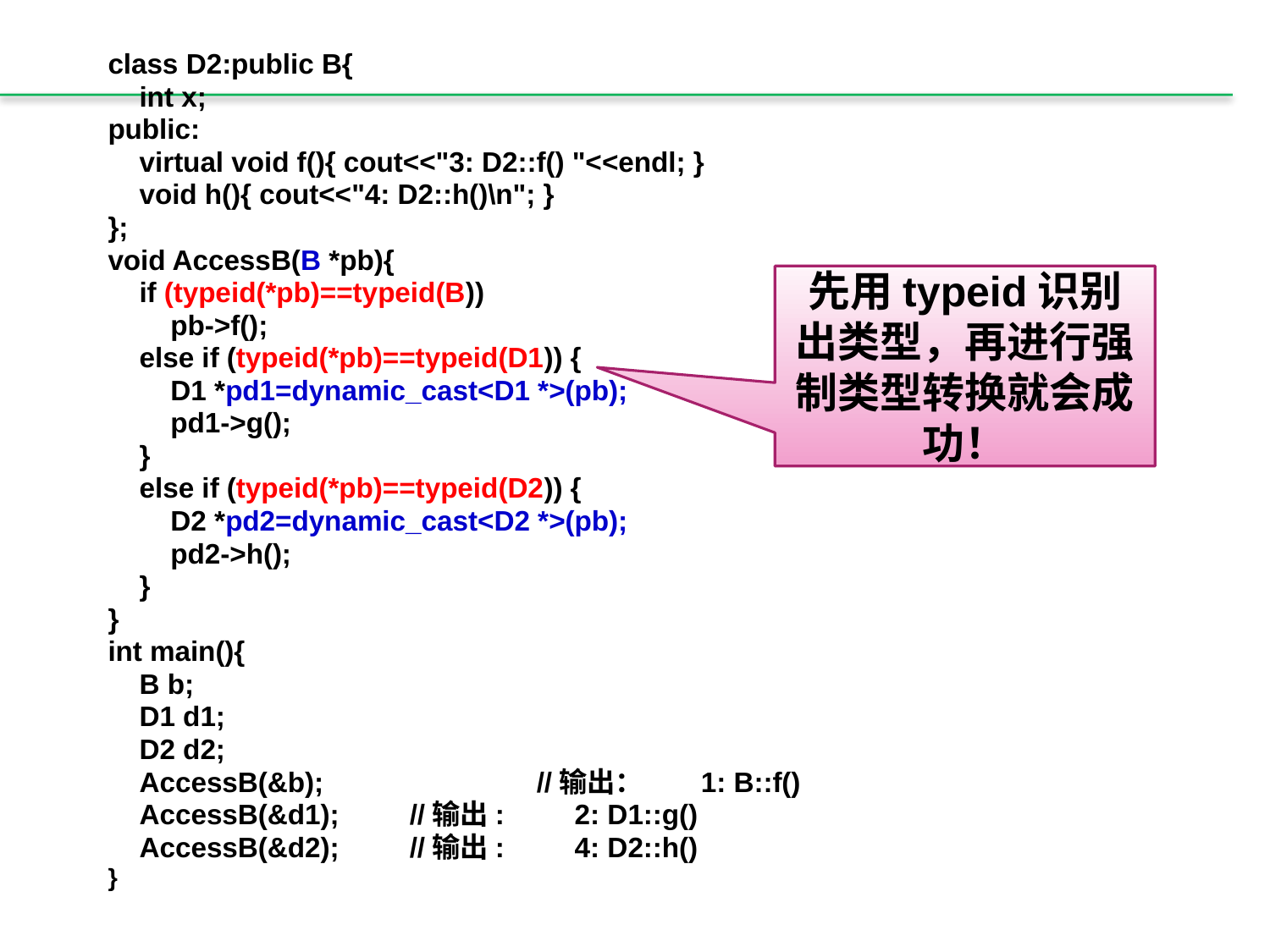

class D2:public B{
    int x;
public:
    virtual void f(){ cout<<"3: D2::f() "<<endl; }
    void h(){ cout<<"4: D2::h()\n"; }
};
void AccessB(B *pb){
    if (typeid(*pb)==typeid(B))
        pb->f();
    else if (typeid(*pb)==typeid(D1)) {
        D1 *pd1=dynamic_cast<D1 *>(pb);
        pd1->g();
    }
    else if (typeid(*pb)==typeid(D2)) {
        D2 *pd2=dynamic_cast<D2 *>(pb);
        pd2->h();
    }
}
int main(){
    B b;
    D1 d1;
    D2 d2;
    AccessB(&b);    		//输出：        1: B::f()
    AccessB(&d1);   	//输出:         2: D1::g()
    AccessB(&d2);   	//输出:         4: D2::h()
}
先用typeid识别出类型，再进行强制类型转换就会成功！